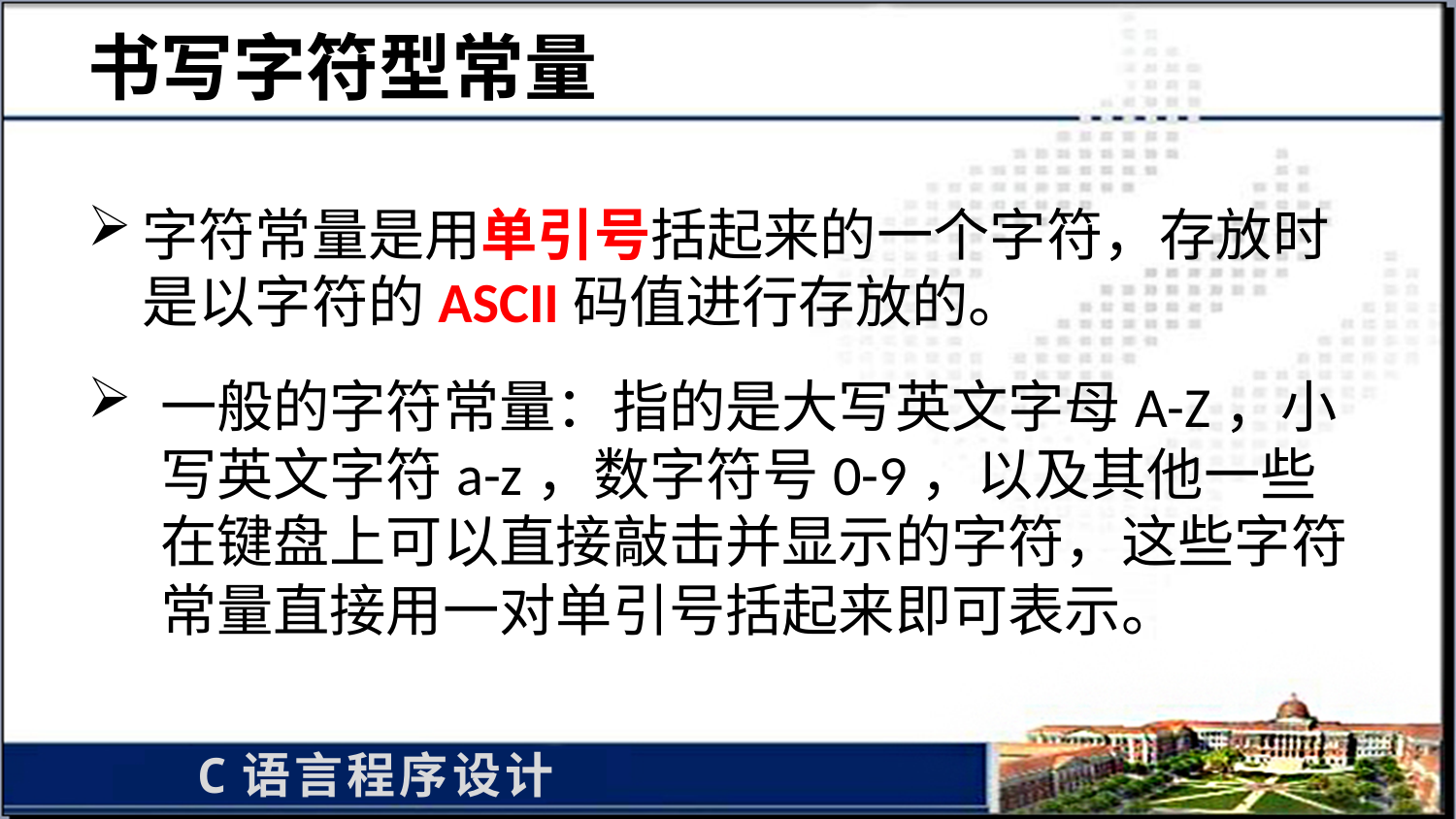

# 书写字符型常量
字符常量是用单引号括起来的一个字符，存放时是以字符的ASCII码值进行存放的。
一般的字符常量：指的是大写英文字母A-Z，小写英文字符a-z，数字符号0-9，以及其他一些在键盘上可以直接敲击并显示的字符，这些字符常量直接用一对单引号括起来即可表示。